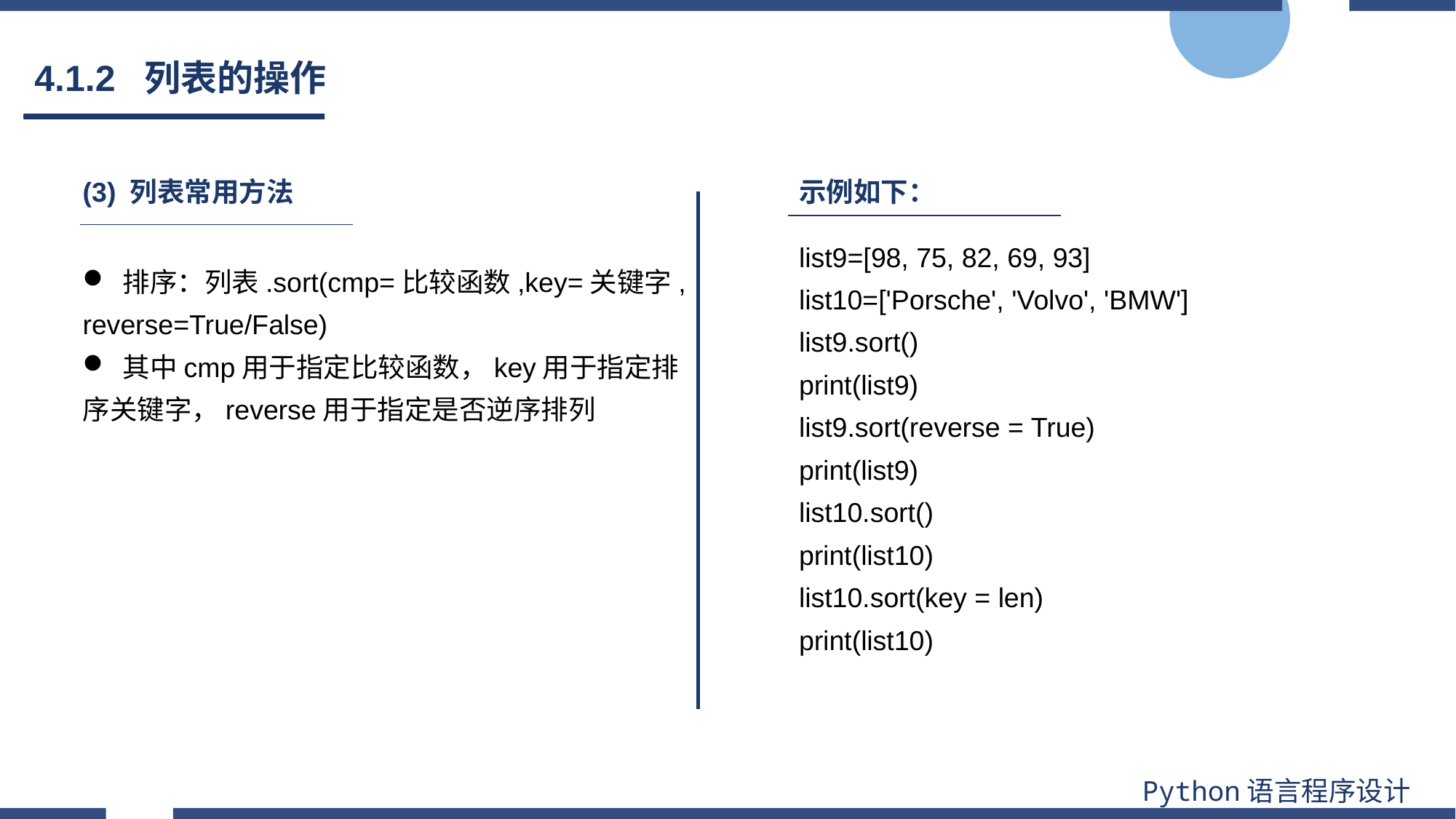

# 4.1.2  列表的操作
(3) 列表常用方法
示例如下：
list9=[98, 75, 82, 69, 93]
list10=['Porsche', 'Volvo', 'BMW']
list9.sort()
print(list9)
list9.sort(reverse = True)
print(list9)
list10.sort()
print(list10)
list10.sort(key = len)
print(list10)
 排序：列表.sort(cmp=比较函数,key=关键字,reverse=True/False)
 其中cmp用于指定比较函数，key用于指定排序关键字，reverse用于指定是否逆序排列